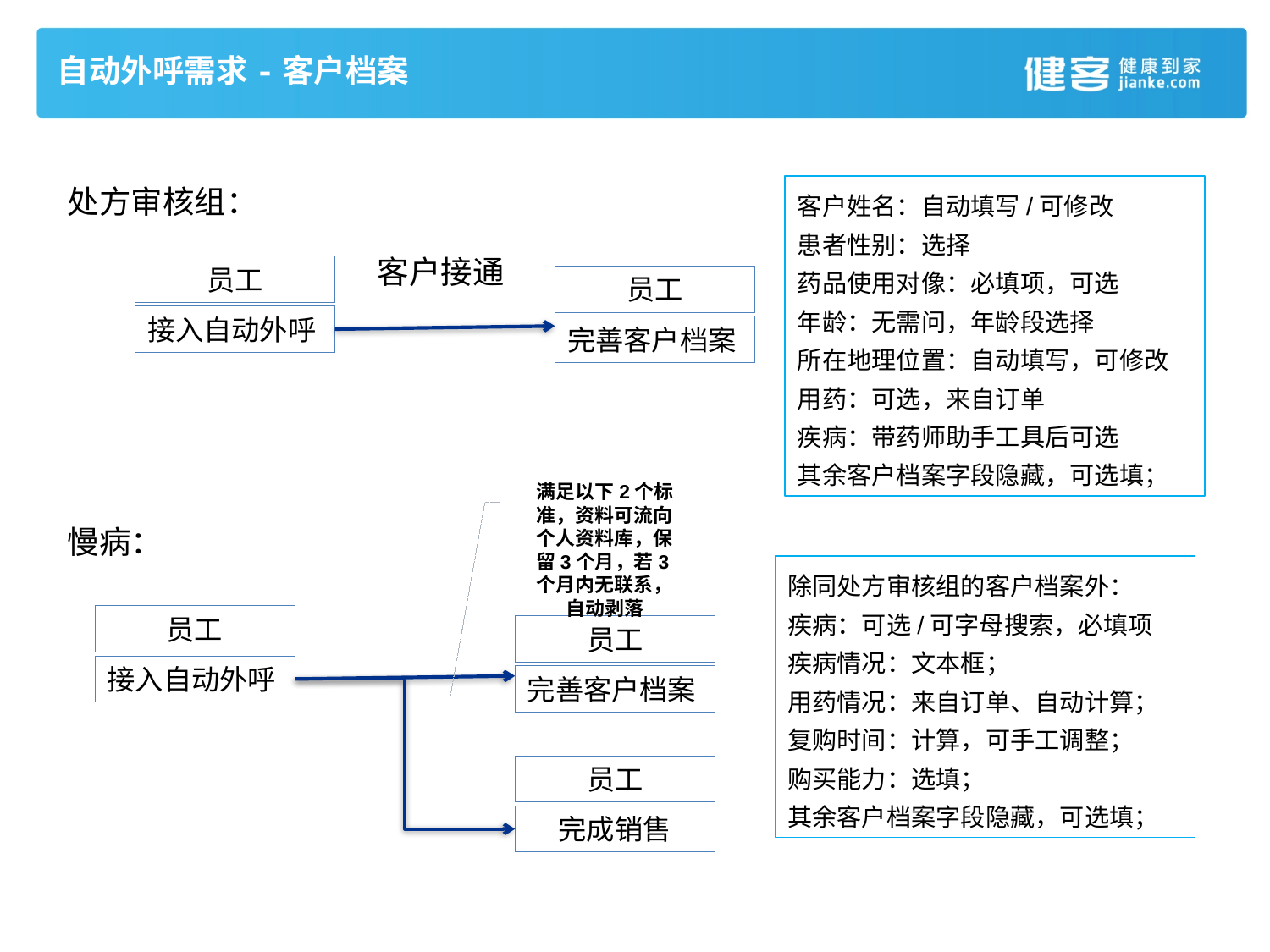

自动外呼需求-客户档案
处方审核组：
客户姓名：自动填写/可修改
患者性别：选择
药品使用对像：必填项，可选
年龄：无需问，年龄段选择
所在地理位置：自动填写，可修改
用药：可选，来自订单
疾病：带药师助手工具后可选
其余客户档案字段隐藏，可选填；
客户接通
员工
员工
接入自动外呼
完善客户档案
满足以下2个标准，资料可流向个人资料库，保留3个月，若3个月内无联系，自动剥落
慢病：
除同处方审核组的客户档案外：
疾病：可选/可字母搜索，必填项
疾病情况：文本框；
用药情况：来自订单、自动计算；
复购时间：计算，可手工调整；
购买能力：选填；
其余客户档案字段隐藏，可选填；
员工
员工
接入自动外呼
完善客户档案
员工
完成销售